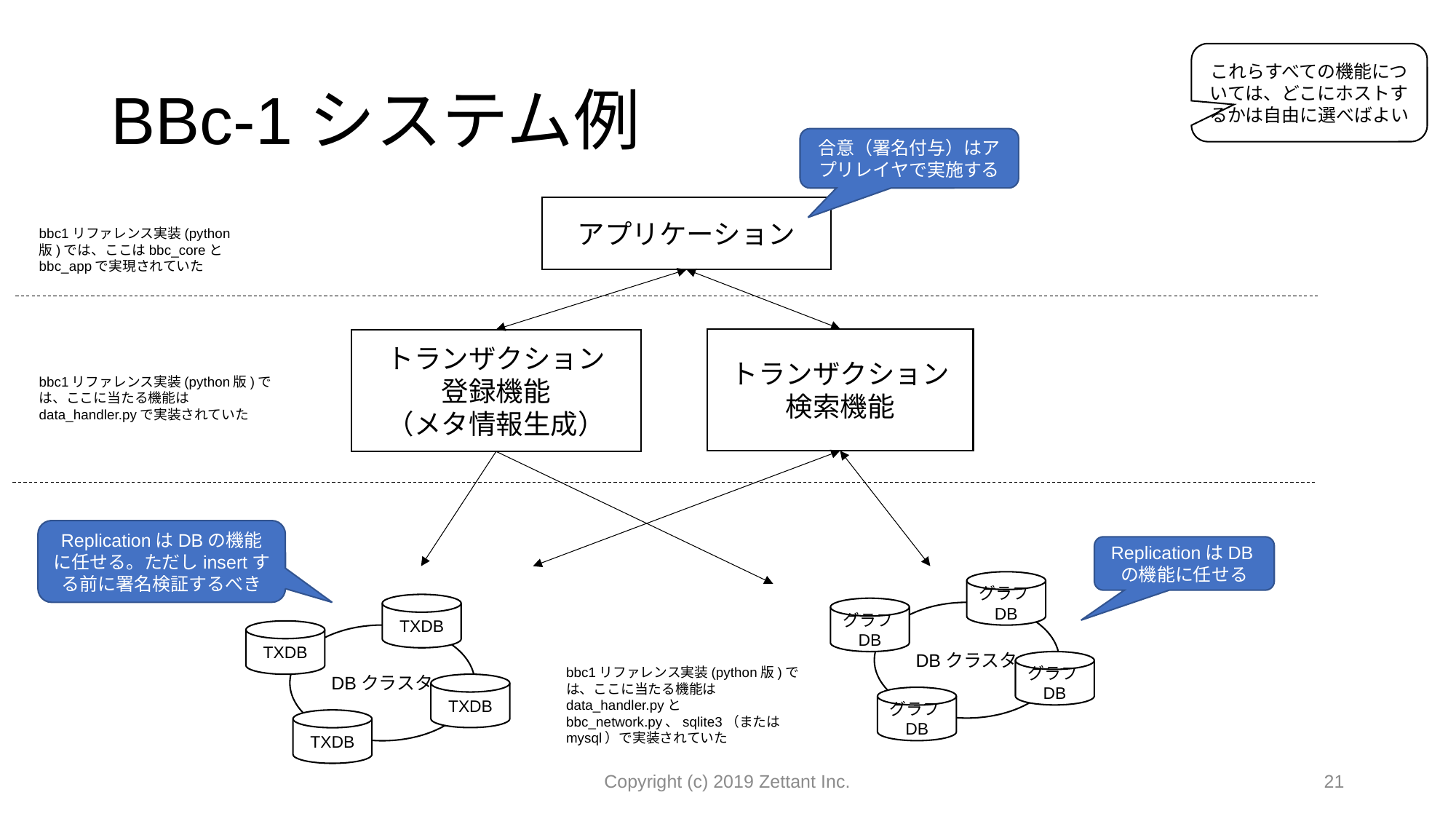

# BBc-1システム例
これらすべての機能については、どこにホストするかは自由に選べばよい
合意（署名付与）はアプリレイヤで実施する
アプリケーション
bbc1リファレンス実装(python版)では、ここはbbc_coreとbbc_appで実現されていた
トランザクション検索機能
トランザクション
登録機能
（メタ情報生成）
bbc1リファレンス実装(python版)では、ここに当たる機能はdata_handler.pyで実装されていた
ReplicationはDBの機能に任せる。ただしinsertする前に署名検証するべき
ReplicationはDBの機能に任せる
グラフDB
TXDB
グラフDB
DBクラスタ
TXDB
DBクラスタ
グラフDB
bbc1リファレンス実装(python版)では、ここに当たる機能はdata_handler.pyとbbc_network.py、sqlite3（またはmysql）で実装されていた
TXDB
グラフDB
TXDB
Copyright (c) 2019 Zettant Inc.
21